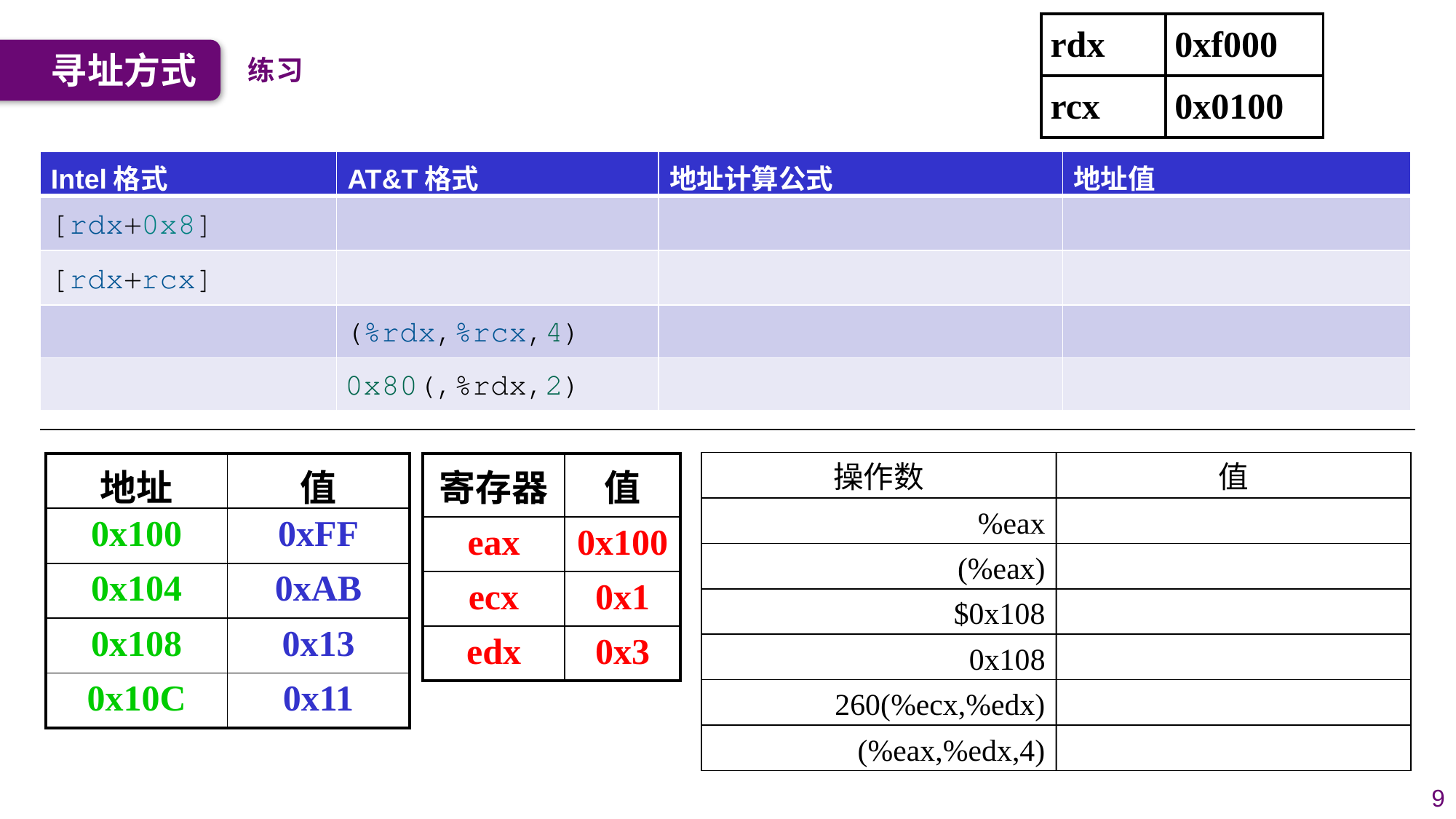

| rdx | 0xf000 |
| --- | --- |
| rcx | 0x0100 |

寻址方式
练习
| Intel格式 | AT&T格式 | 地址计算公式 | 地址值 |
| --- | --- | --- | --- |
| [rdx+0x8] |  |  |  |
| [rdx+rcx] |  |  |  |
|  | (%rdx,%rcx,4) |  |  |
|  | 0x80(,%rdx,2) |  |  |
操作数
值

%eax

(%eax)

$0x108

0x108

260(%ecx,%edx)

(%eax,%edx,4)

| 地址 | 值 |
| --- | --- |
| 0x100 | 0xFF |
| 0x104 | 0xAB |
| 0x108 | 0x13 |
| 0x10C | 0x11 |
| 寄存器 | 值 |
| --- | --- |
| eax | 0x100 |
| ecx | 0x1 |
| edx | 0x3 |
9